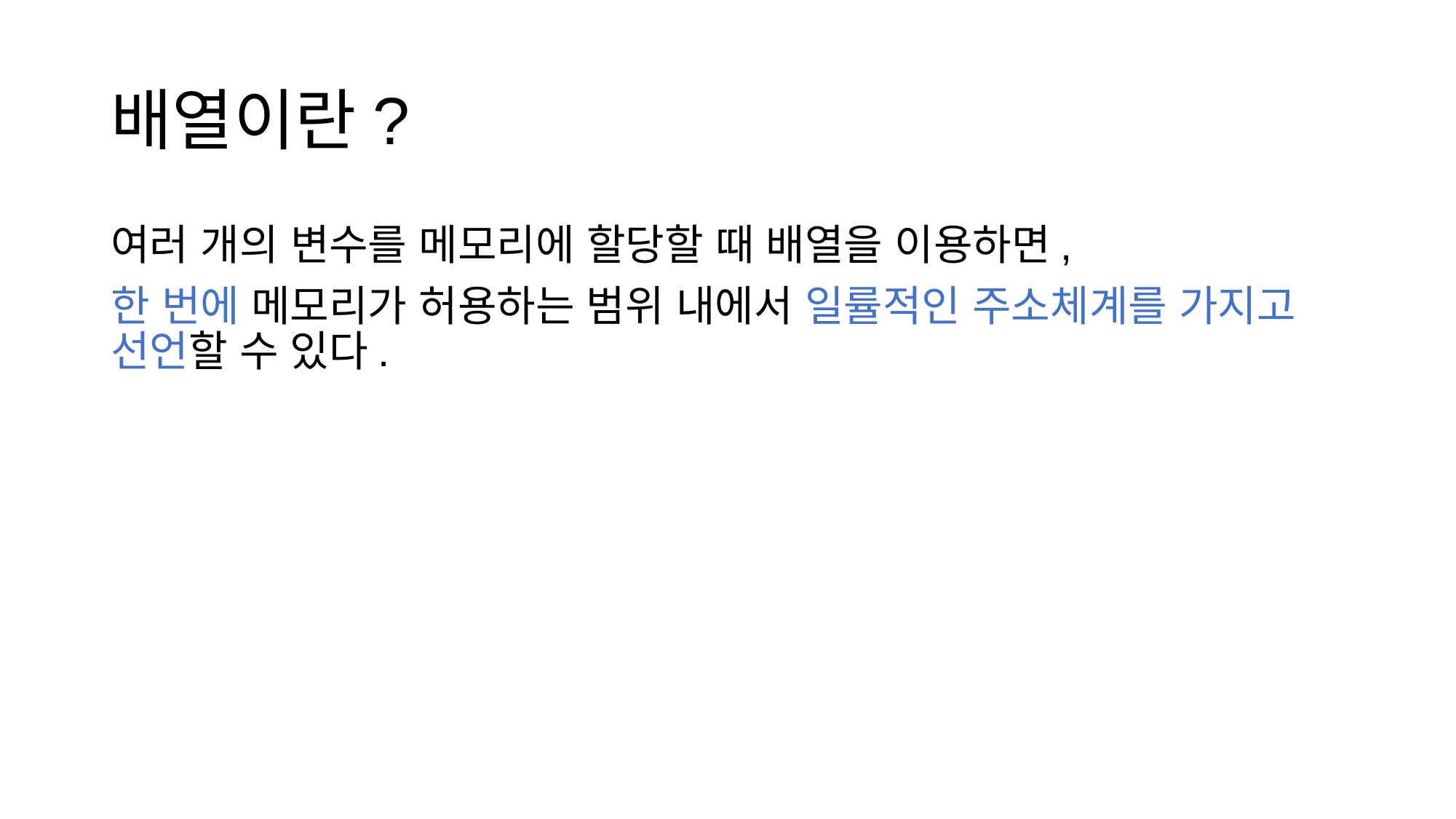

# 배열이란?
여러 개의 변수를 메모리에 할당할 때 배열을 이용하면,
한 번에 메모리가 허용하는 범위 내에서 일률적인 주소체계를 가지고 선언할 수 있다.